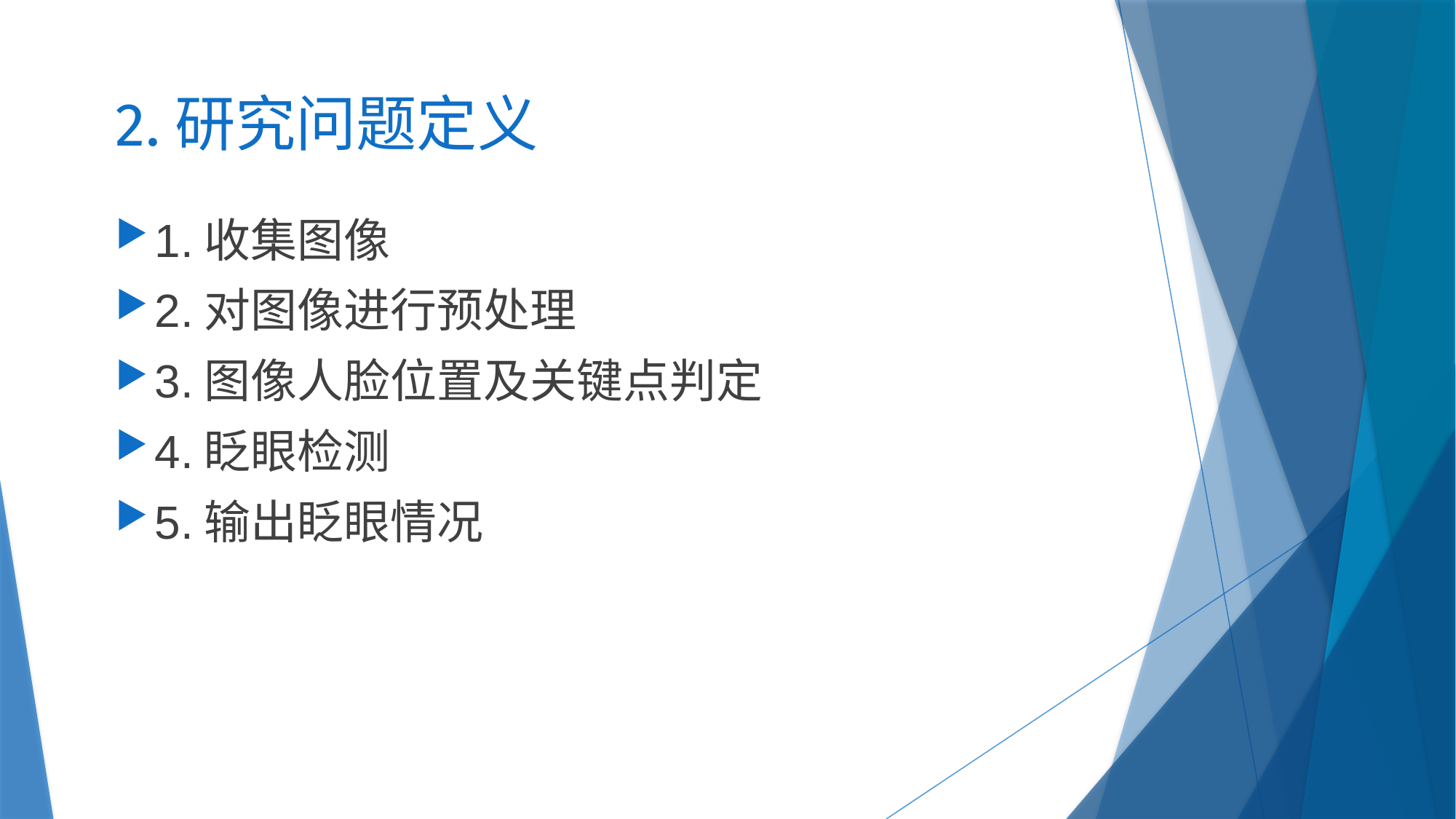

# 2.研究问题定义
1.收集图像
2.对图像进行预处理
3.图像人脸位置及关键点判定
4.眨眼检测
5.输出眨眼情况